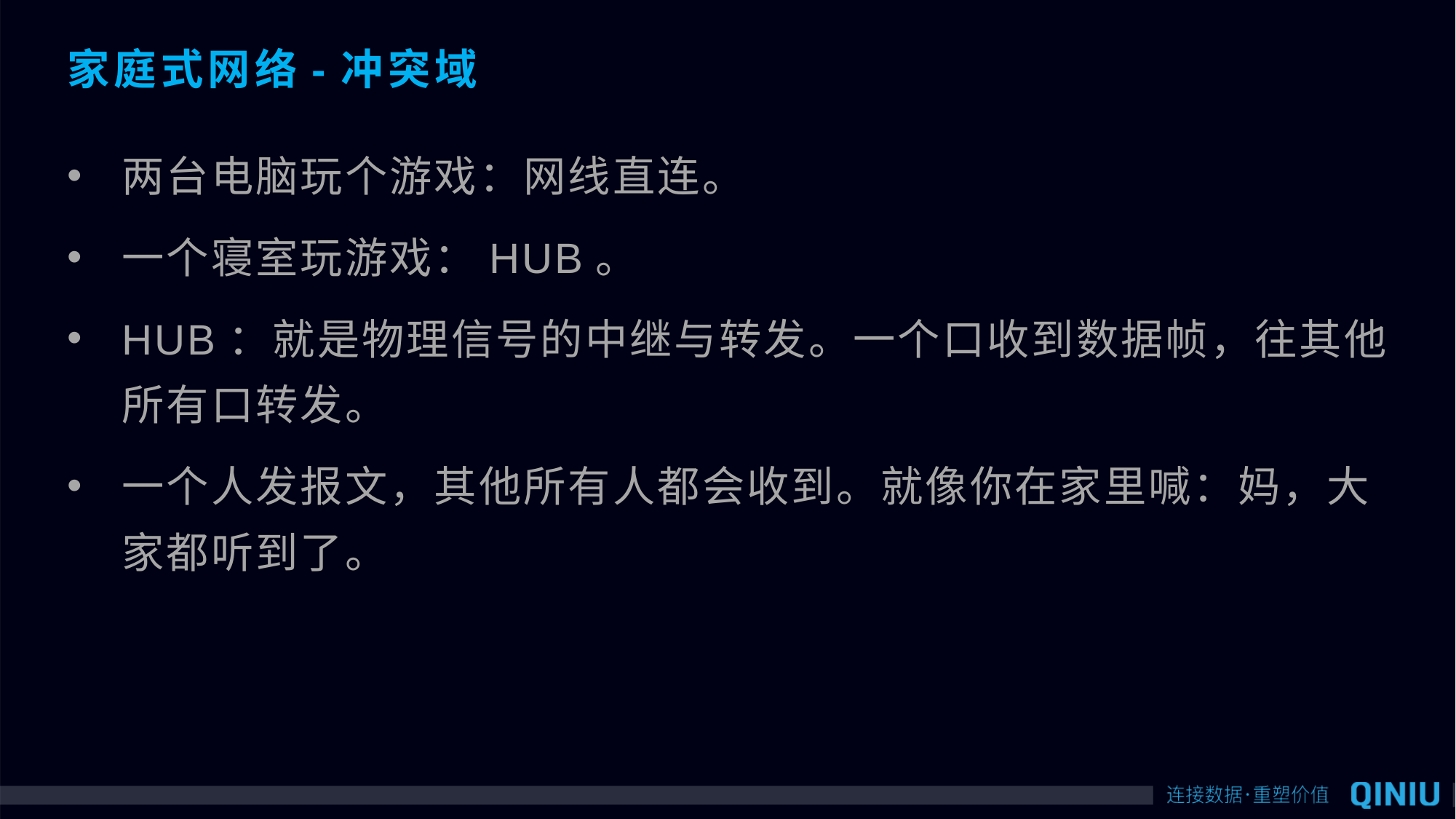

# 家庭式网络-冲突域
两台电脑玩个游戏：网线直连。
一个寝室玩游戏：HUB。
HUB：就是物理信号的中继与转发。一个口收到数据帧，往其他所有口转发。
一个人发报文，其他所有人都会收到。就像你在家里喊：妈，大家都听到了。